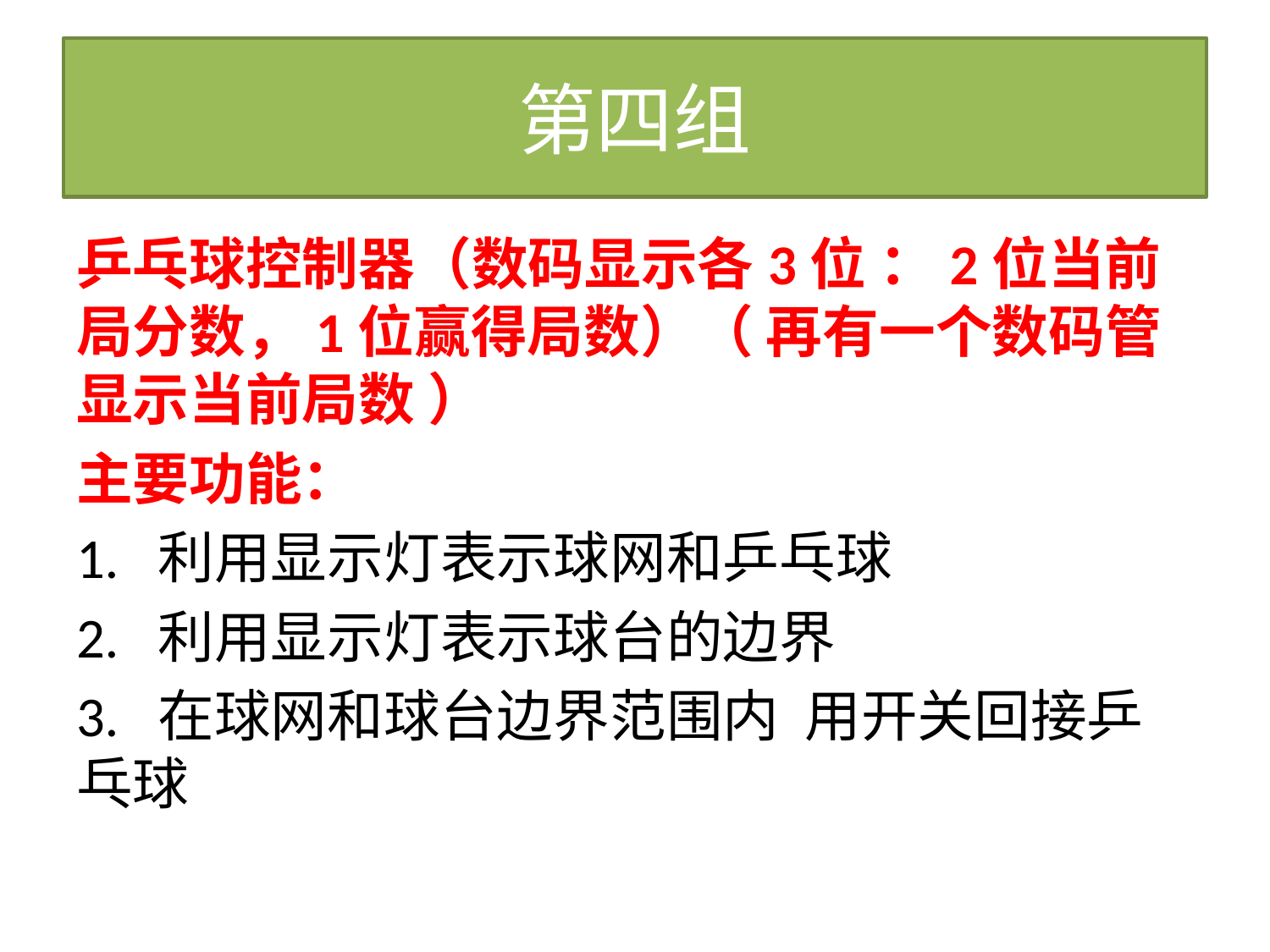

# 第四组
乒乓球控制器（数码显示各3位 ：2位当前局分数，1位赢得局数）（ 再有一个数码管显示当前局数 ）
主要功能：
1.  利用显示灯表示球网和乒乓球
2.  利用显示灯表示球台的边界
3.  在球网和球台边界范围内  用开关回接乒乓球